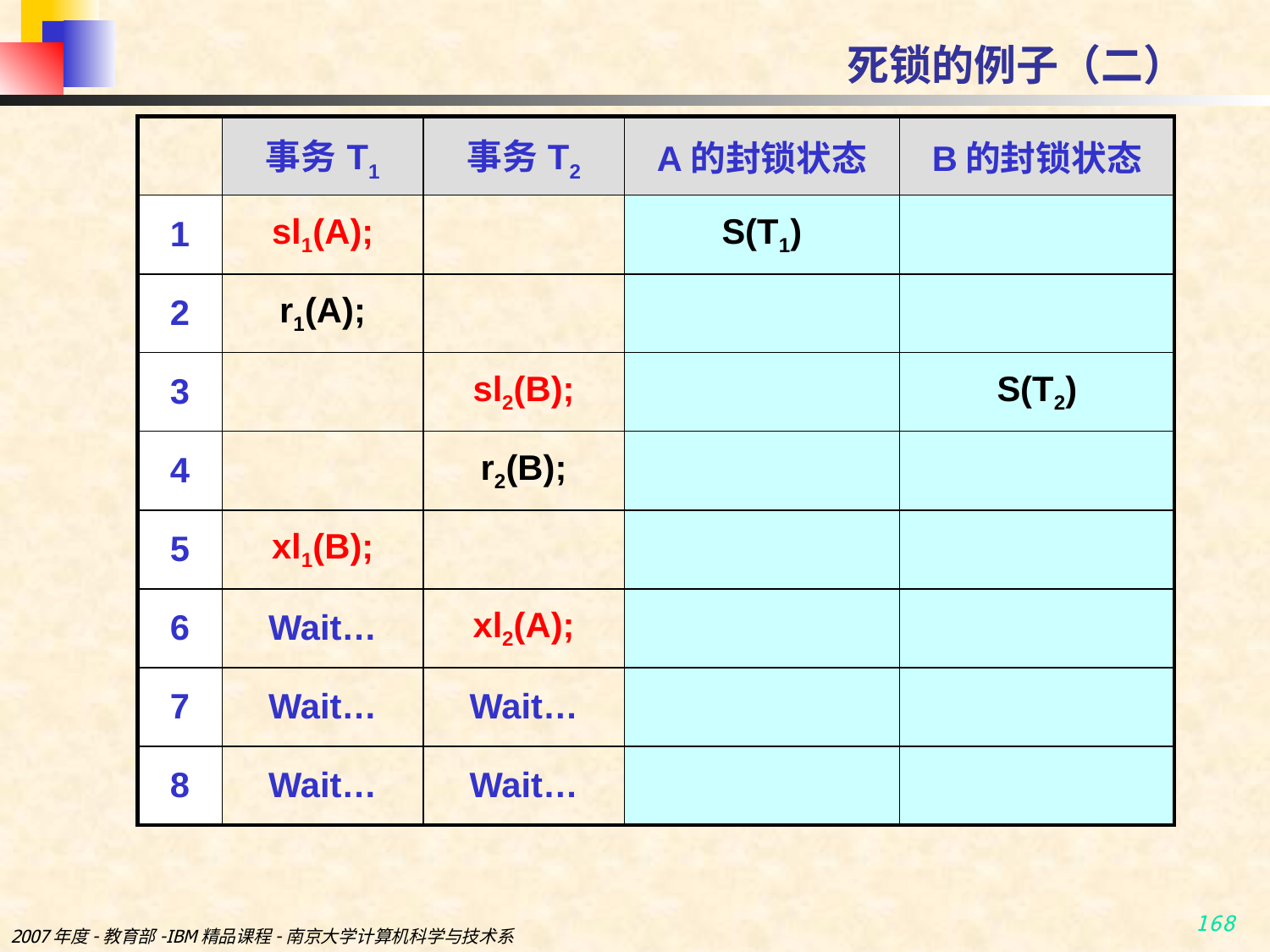

# 死锁的例子（二）
|  | 事务T1 | 事务T2 | A的封锁状态 | B的封锁状态 |
| --- | --- | --- | --- | --- |
| 1 | sl1(A); |  | S(T1) |  |
| 2 | r1(A); |  |  |  |
| 3 |  | sl2(B); |  | S(T2) |
| 4 |  | r2(B); |  |  |
| 5 | xl1(B); |  |  |  |
| 6 | Wait… | xl2(A); |  |  |
| 7 | Wait… | Wait… |  |  |
| 8 | Wait… | Wait… |  |  |
168